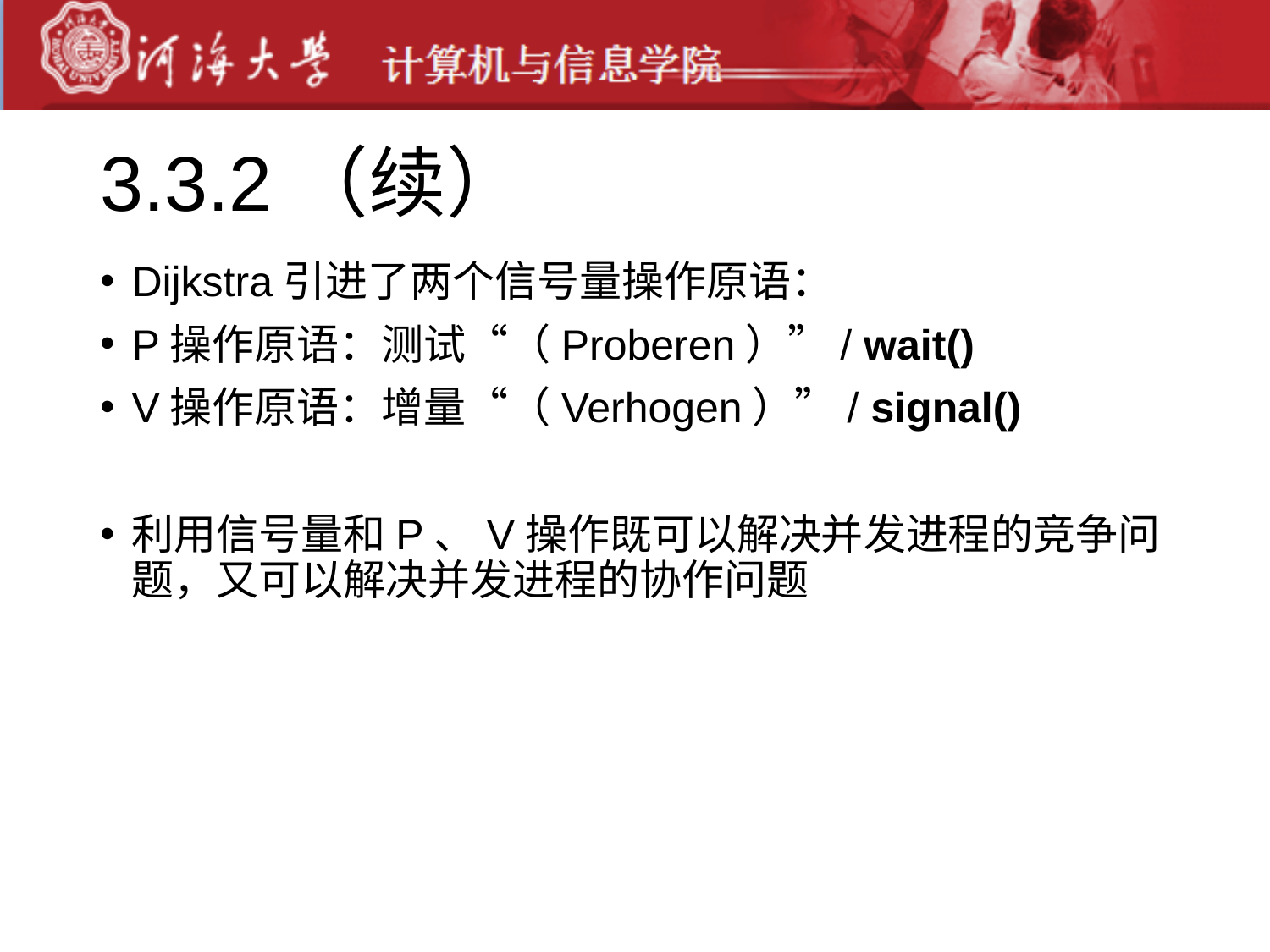

# 3.3.2（续）
Dijkstra引进了两个信号量操作原语：
P操作原语：测试“（Proberen）”/ wait()
V操作原语：增量“（Verhogen）”/ signal()

利用信号量和P、V操作既可以解决并发进程的竞争问题，又可以解决并发进程的协作问题